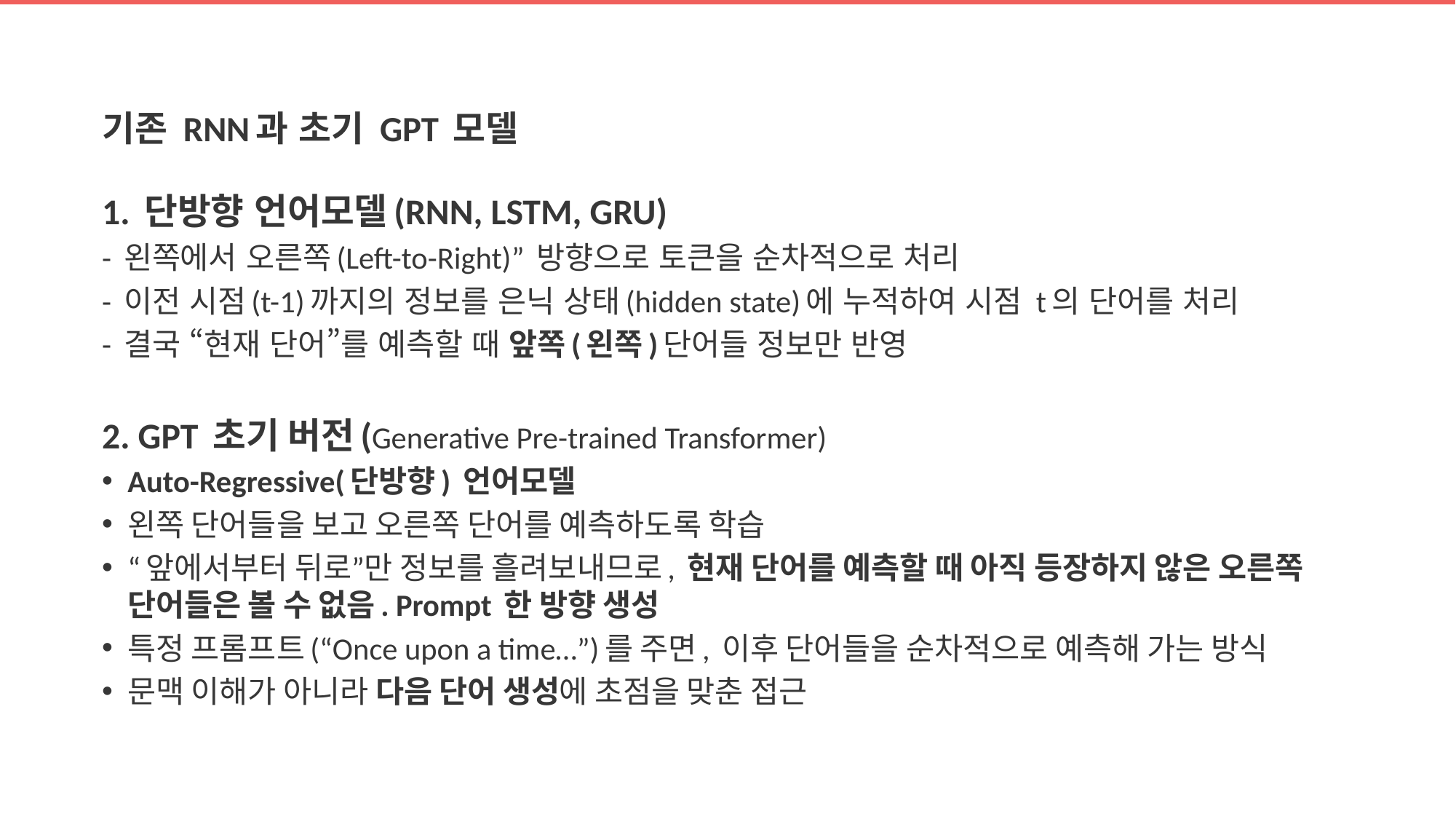

기존 RNN과 초기 GPT 모델

1. 단방향 언어모델(RNN, LSTM, GRU)
- 왼쪽에서 오른쪽(Left-to-Right)” 방향으로 토큰을 순차적으로 처리
- 이전 시점(t-1)까지의 정보를 은닉 상태(hidden state)에 누적하여 시점 t의 단어를 처리
- 결국 “현재 단어”를 예측할 때 앞쪽(왼쪽)단어들 정보만 반영

2. GPT 초기 버전(Generative Pre-trained Transformer)
Auto-Regressive(단방향) 언어모델
왼쪽 단어들을 보고 오른쪽 단어를 예측하도록 학습
“앞에서부터 뒤로”만 정보를 흘려보내므로, 현재 단어를 예측할 때 아직 등장하지 않은 오른쪽 단어들은 볼 수 없음. Prompt 한 방향 생성
특정 프롬프트(“Once upon a time…”)를 주면, 이후 단어들을 순차적으로 예측해 가는 방식
문맥 이해가 아니라 다음 단어 생성에 초점을 맞춘 접근